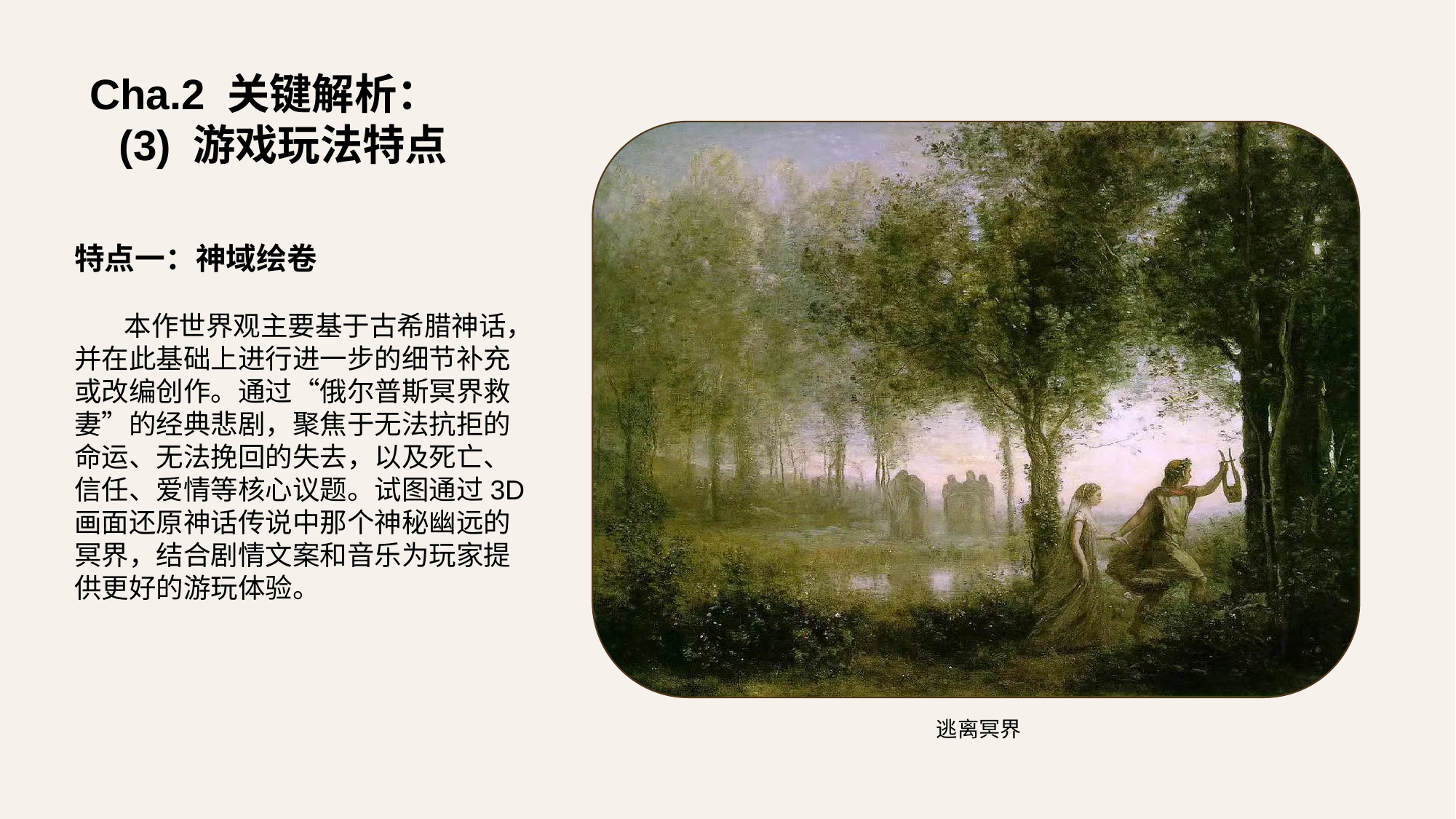

# Cha.2 关键解析： (3) 游戏玩法特点

特点一：神域绘卷

       本作世界观主要基于古希腊神话，并在此基础上进行进一步的细节补充或改编创作。通过“俄尔普斯冥界救妻”的经典悲剧，聚焦于无法抗拒的命运、无法挽回的失去，以及死亡、信任、爱情等核心议题。试图通过3D画面还原神话传说中那个神秘幽远的冥界，结合剧情文案和音乐为玩家提供更好的游玩体验。

逃离冥界